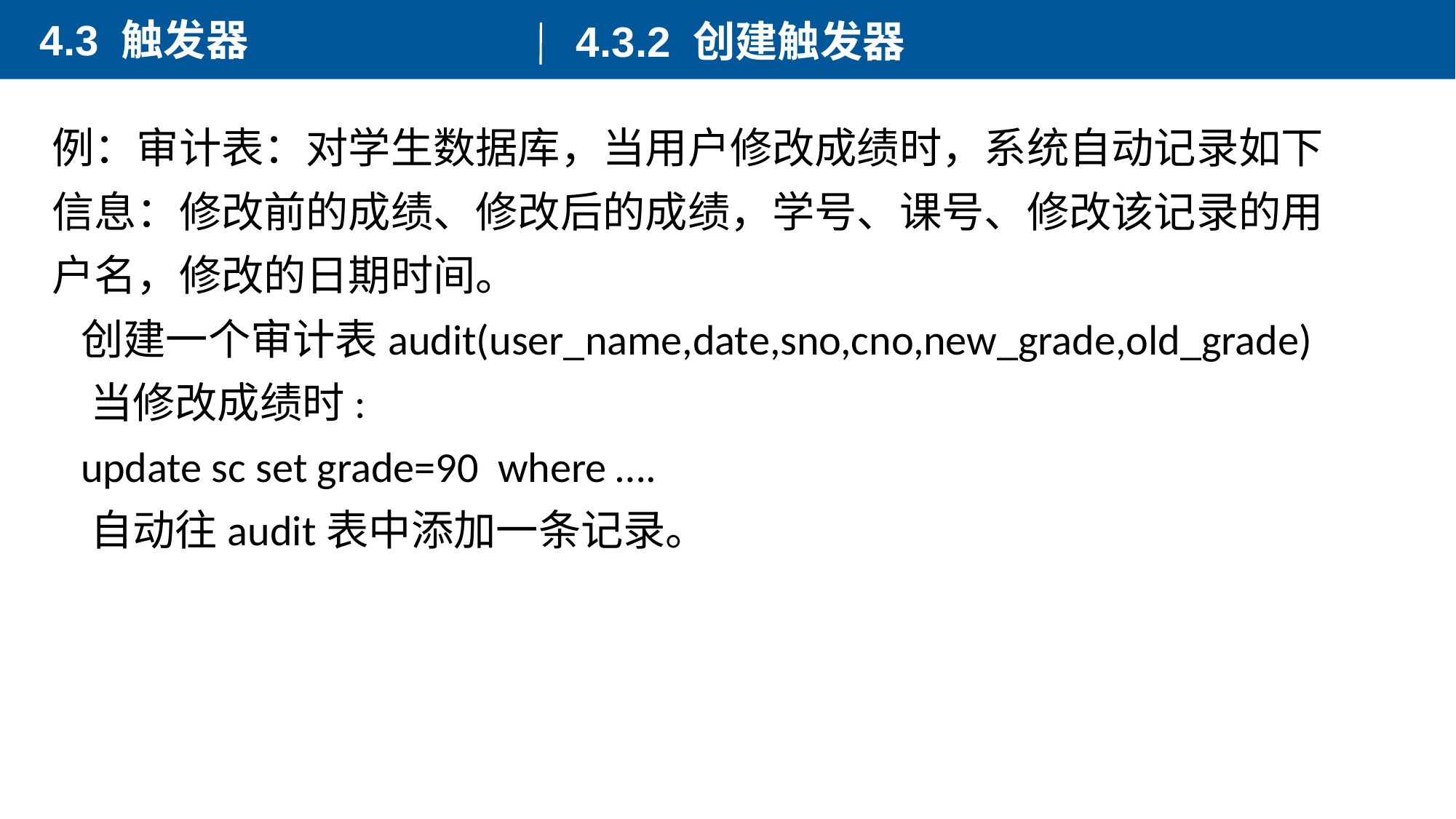

4.3 触发器
4.3.2 创建触发器
例：审计表：对学生数据库，当用户修改成绩时，系统自动记录如下信息：修改前的成绩、修改后的成绩，学号、课号、修改该记录的用户名，修改的日期时间。
  创建一个审计表audit(user_name,date,sno,cno,new_grade,old_grade)
   当修改成绩时:
   update sc set grade=90  where ….
   自动往audit表中添加一条记录。